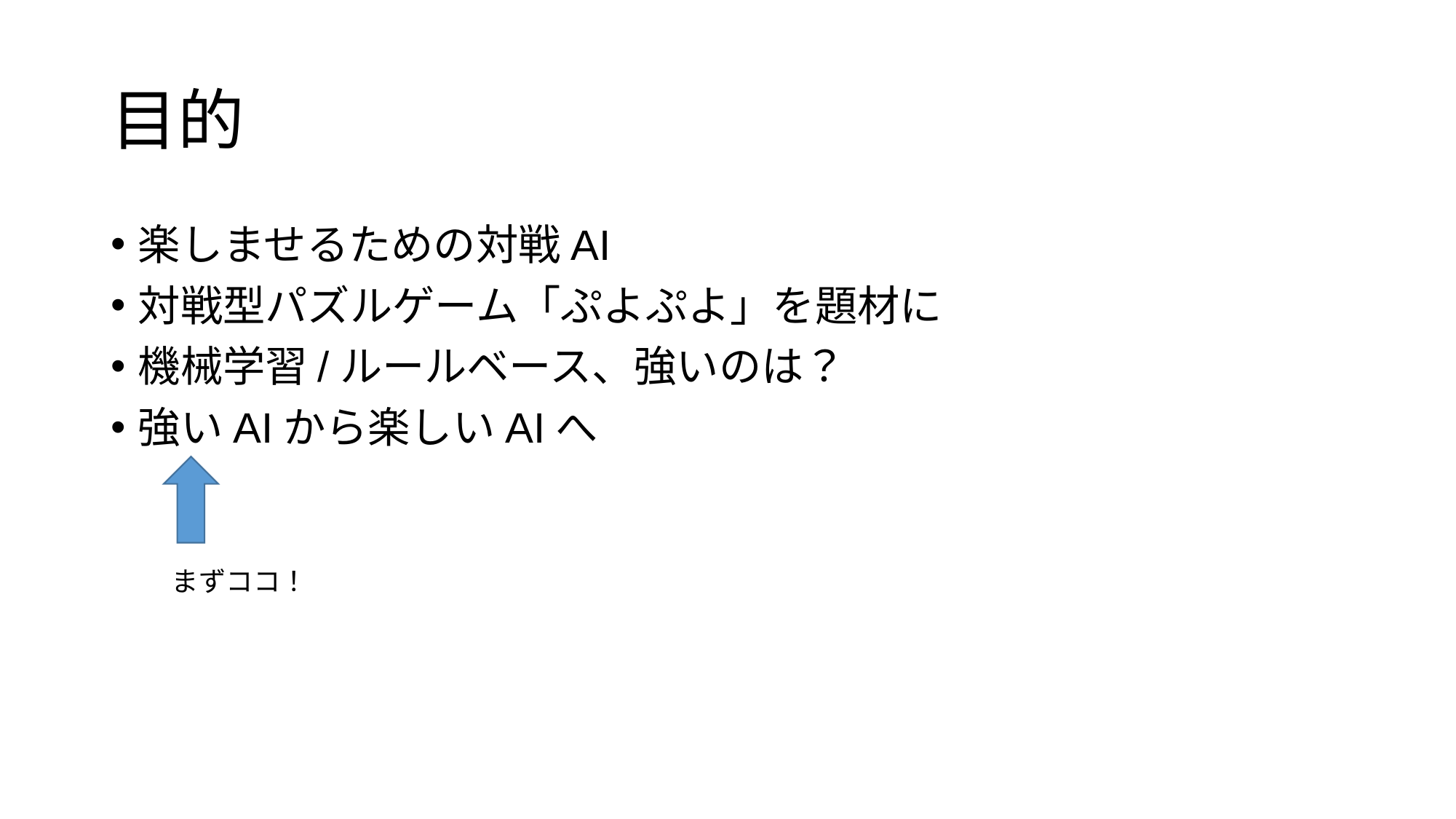

# 目的
楽しませるための対戦AI
対戦型パズルゲーム「ぷよぷよ」を題材に
機械学習/ルールベース、強いのは？
強いAIから楽しいAIへ

まずココ！